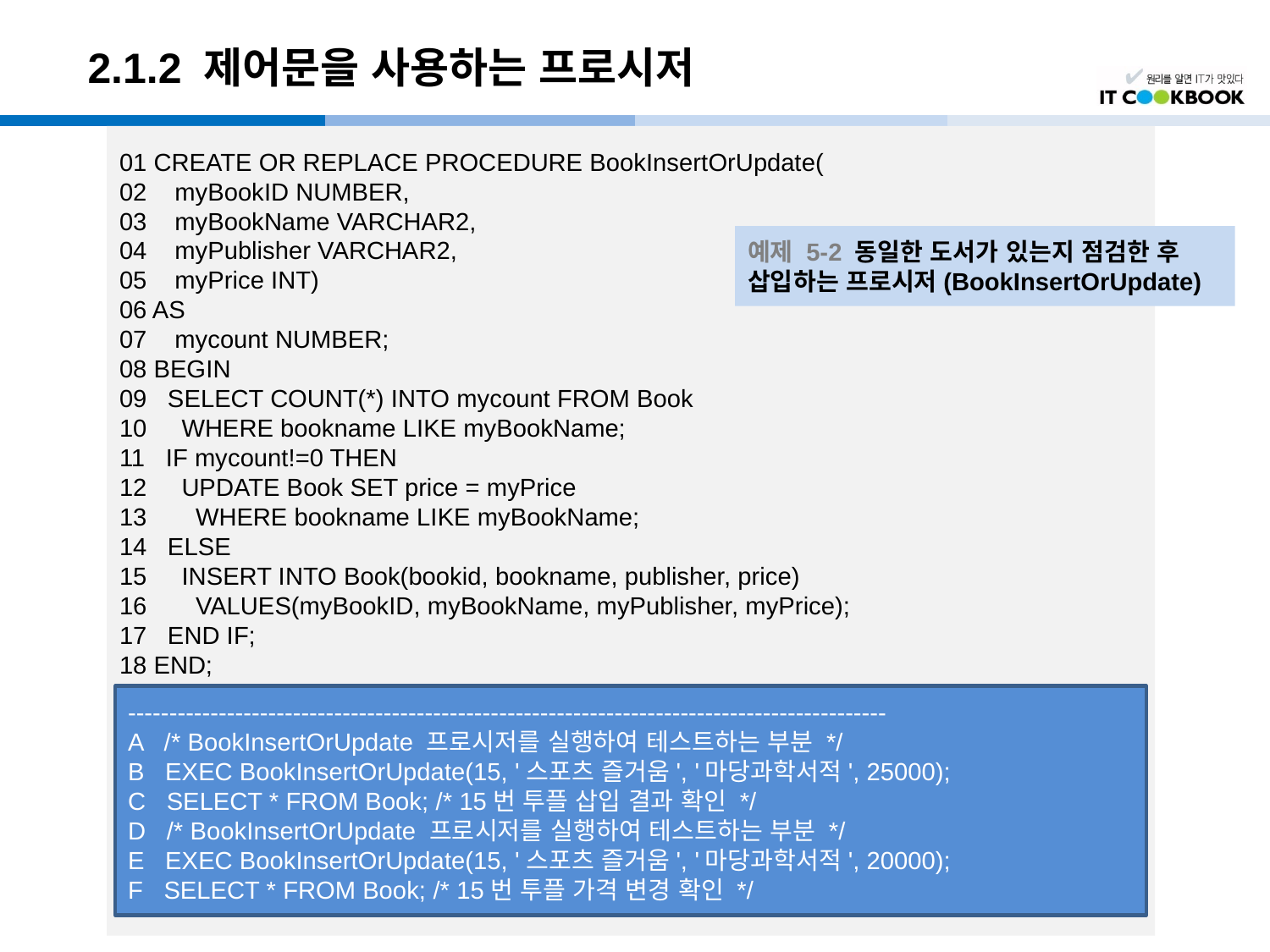

# 2.1.2 제어문을 사용하는 프로시저
01 CREATE OR REPLACE PROCEDURE BookInsertOrUpdate(
02    myBookID NUMBER,
03    myBookName VARCHAR2,
04    myPublisher VARCHAR2,
05    myPrice INT)
06 AS
07    mycount NUMBER;
08 BEGIN
09   SELECT COUNT(*) INTO mycount FROM Book
10     WHERE bookname LIKE myBookName;
11   IF mycount!=0 THEN
12     UPDATE Book SET price = myPrice
13       WHERE bookname LIKE myBookName;
14   ELSE
15     INSERT INTO Book(bookid, bookname, publisher, price)
16       VALUES(myBookID, myBookName, myPublisher, myPrice);
17   END IF;
18 END;
19
--------------------------------------------------------------------------------------------
A   /* BookInsertOrUpdate 프로시저를 실행하여 테스트하는 부분 */
B   EXEC BookInsertOrUpdate(15, '스포츠 즐거움', '마당과학서적', 25000);
C   SELECT * FROM Book; /* 15번 투플 삽입 결과 확인 */
D   /* BookInsertOrUpdate 프로시저를 실행하여 테스트하는 부분 */
E   EXEC BookInsertOrUpdate(15, '스포츠 즐거움', '마당과학서적', 20000);
F   SELECT * FROM Book; /* 15번 투플 가격 변경 확인 */
예제 5-2 동일한 도서가 있는지 점검한 후
삽입하는 프로시저(BookInsertOrUpdate)
--------------------------------------------------------------------------------------------
A   /* BookInsertOrUpdate 프로시저를 실행하여 테스트하는 부분 */
B   EXEC BookInsertOrUpdate(15, '스포츠 즐거움', '마당과학서적', 25000);
C   SELECT * FROM Book; /* 15번 투플 삽입 결과 확인 */
D   /* BookInsertOrUpdate 프로시저를 실행하여 테스트하는 부분 */
E   EXEC BookInsertOrUpdate(15, '스포츠 즐거움', '마당과학서적', 20000);
F   SELECT * FROM Book; /* 15번 투플 가격 변경 확인 */